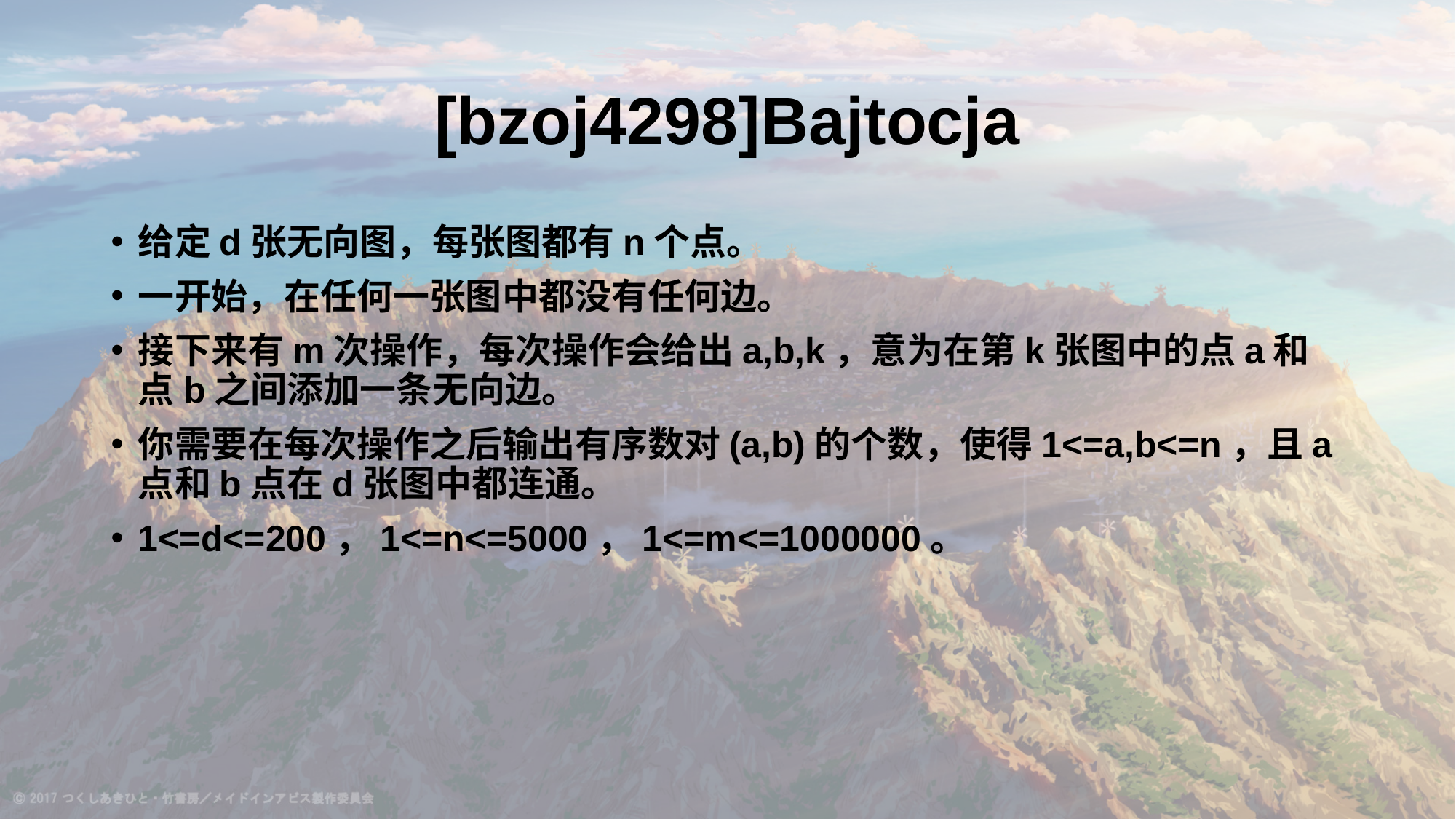

# [bzoj4298]Bajtocja
给定d张无向图，每张图都有n个点。
一开始，在任何一张图中都没有任何边。
接下来有m次操作，每次操作会给出a,b,k，意为在第k张图中的点a和点b之间添加一条无向边。
你需要在每次操作之后输出有序数对(a,b)的个数，使得1<=a,b<=n，且a点和b点在d张图中都连通。
1<=d<=200，1<=n<=5000，1<=m<=1000000。